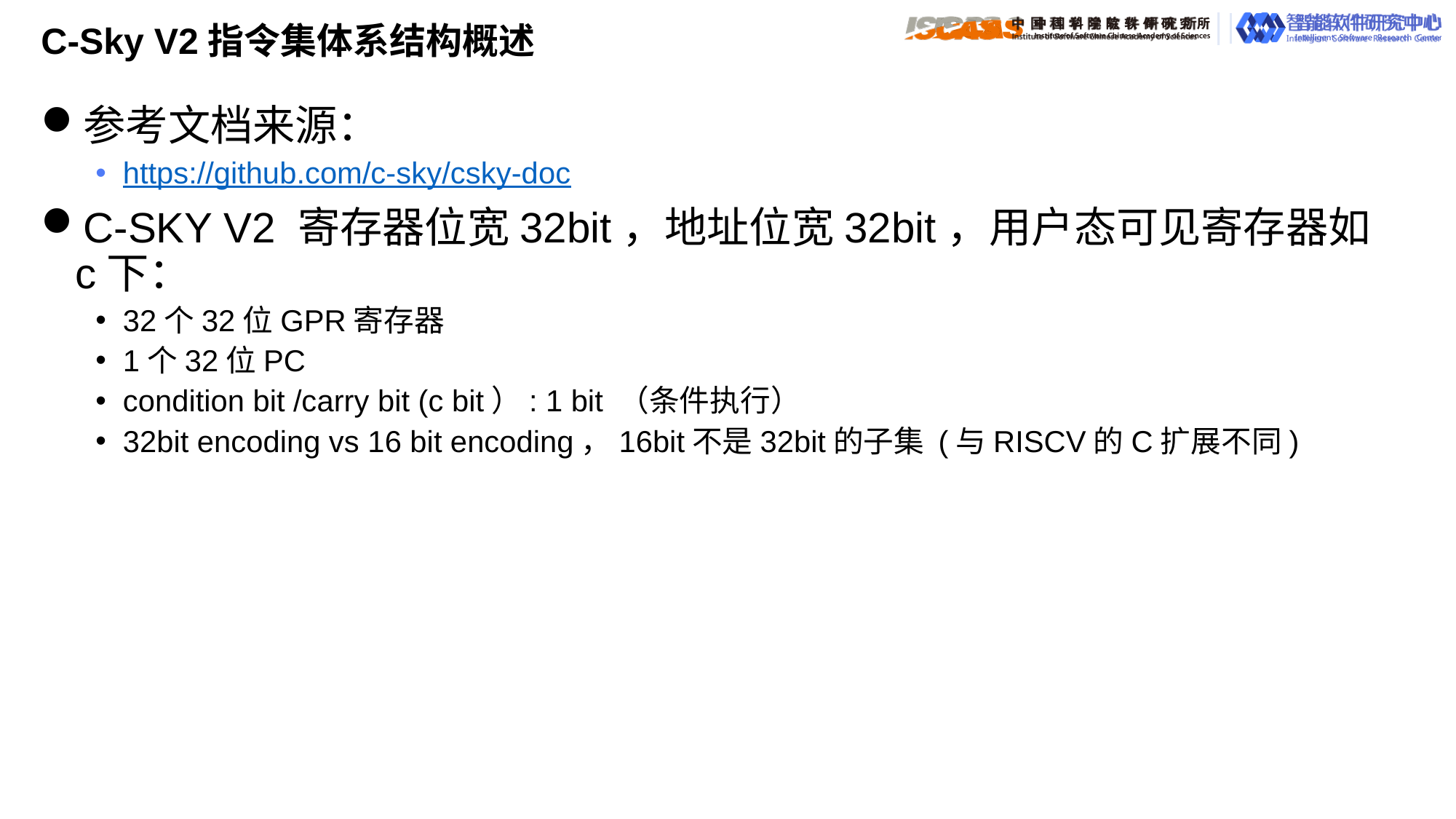

C-Sky V2指令集体系结构概述
参考文档来源：
https://github.com/c-sky/csky-doc
C-SKY V2 寄存器位宽32bit，地址位宽32bit，用户态可见寄存器如c下：
32个32位GPR寄存器
1个32位PC
condition bit /carry bit (c bit）: 1 bit （条件执行）
32bit encoding vs 16 bit encoding，16bit不是32bit的子集 (与RISCV的C扩展不同)